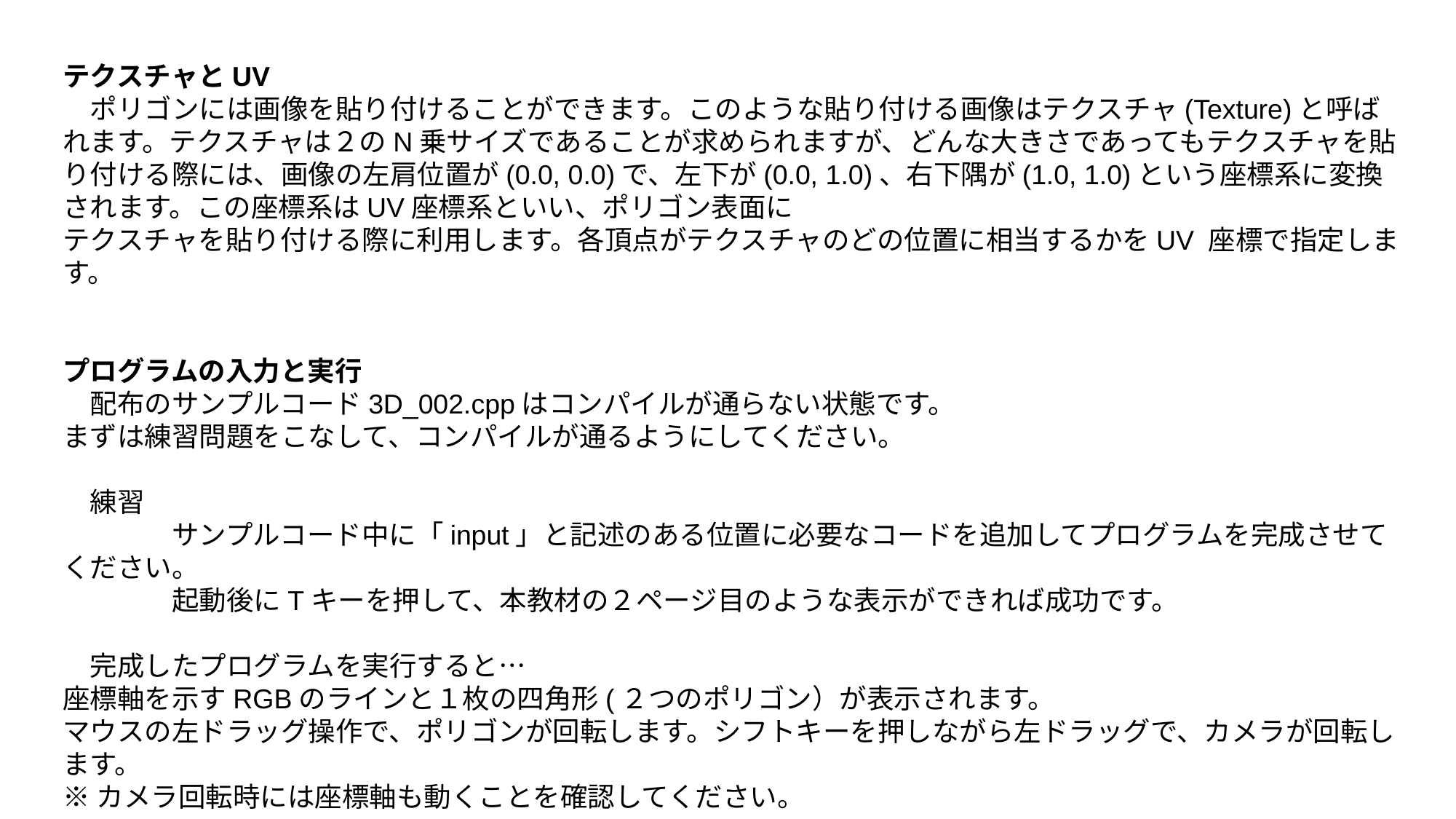

テクスチャとUV
　ポリゴンには画像を貼り付けることができます。このような貼り付ける画像はテクスチャ(Texture)と呼ばれます。テクスチャは２のN乗サイズであることが求められますが、どんな大きさであってもテクスチャを貼り付ける際には、画像の左肩位置が(0.0, 0.0)で、左下が(0.0, 1.0)、右下隅が(1.0, 1.0)という座標系に変換されます。この座標系はUV座標系といい、ポリゴン表面に
テクスチャを貼り付ける際に利用します。各頂点がテクスチャのどの位置に相当するかをUV 座標で指定します。

プログラムの入力と実行
　配布のサンプルコード3D_002.cppはコンパイルが通らない状態です。
まずは練習問題をこなして、コンパイルが通るようにしてください。

　練習
	サンプルコード中に「input」と記述のある位置に必要なコードを追加してプログラムを完成させてください。
	起動後にTキーを押して、本教材の２ページ目のような表示ができれば成功です。

　完成したプログラムを実行すると…
座標軸を示すRGBのラインと１枚の四角形(２つのポリゴン）が表示されます。
マウスの左ドラッグ操作で、ポリゴンが回転します。シフトキーを押しながら左ドラッグで、カメラが回転します。
※カメラ回転時には座標軸も動くことを確認してください。
　Wキーでワイアフレーム表示、Rキーで回転のリセット、TキーでテクスチャのON/OFF、４キーでライトON/OFF、
１２３キーは3点照明のそれぞれのライト（１：キーライト、２：フィルライト、３：バックライト）をON/OFFします。